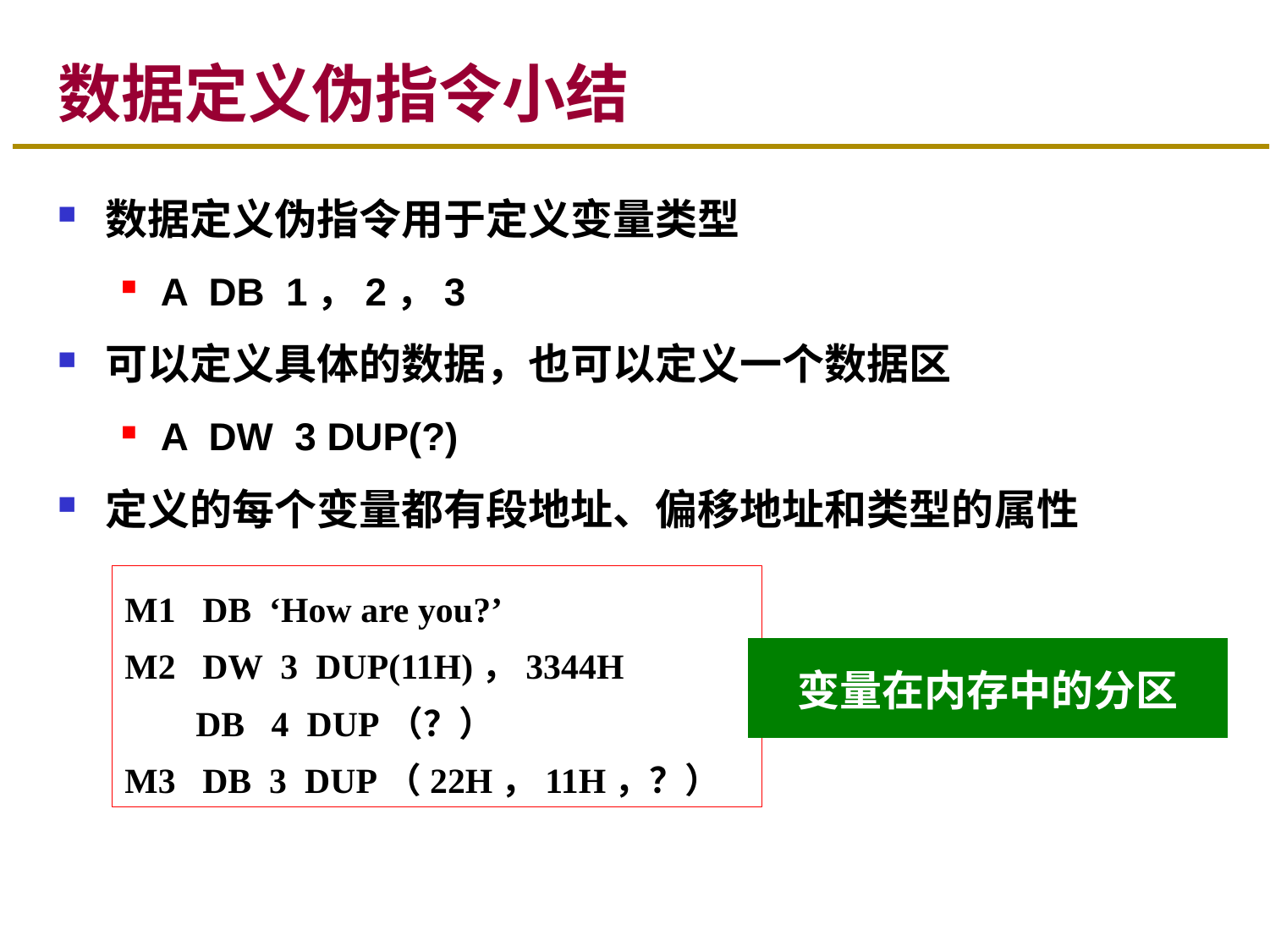

# 数据定义伪指令小结
数据定义伪指令用于定义变量类型
A  DB  1，2，3
可以定义具体的数据，也可以定义一个数据区
A  DW  3 DUP(?)
定义的每个变量都有段地址、偏移地址和类型的属性
M1   DB  ‘How are you?’
M2   DW  3  DUP(11H)，3344H
        DB   4  DUP（？）
M3   DB  3  DUP（22H，11H，？）

变量在内存中的分区